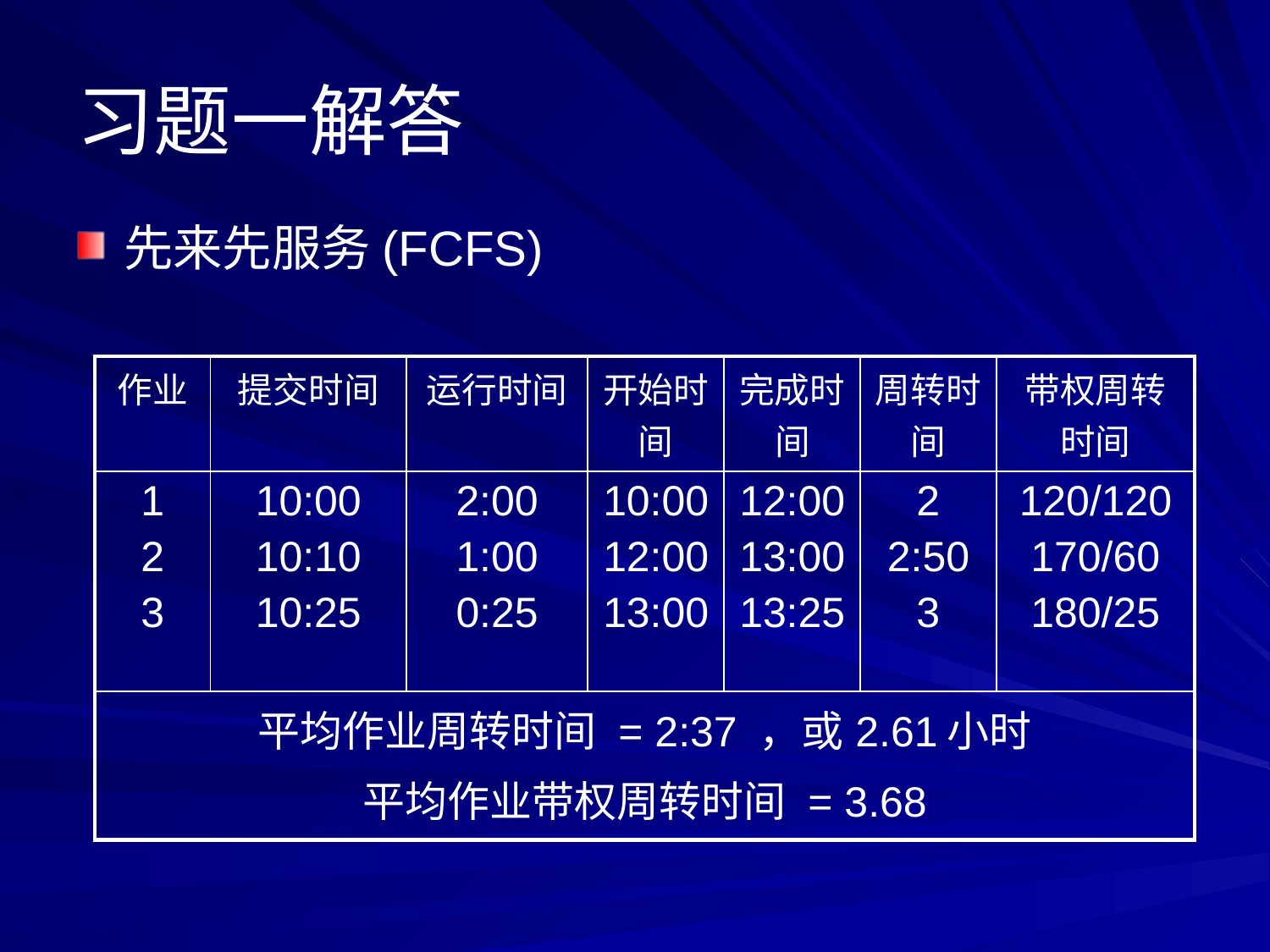

# 习题一解答
先来先服务(FCFS)
| 作业 | 提交时间 | 运行时间 | 开始时间 | 完成时间 | 周转时间 | 带权周转时间 |
| --- | --- | --- | --- | --- | --- | --- |
| 1 2 3 | 10:00 10:10 10:25 | 2:00 1:00 0:25 | 10:00 12:00 13:00 | 12:00 13:00 13:25 | 2 2:50 3 | 120/120 170/60 180/25 |
| 平均作业周转时间 = 2:37 ，或2.61小时 平均作业带权周转时间 = 3.68 |  |  |  |  |  |  |